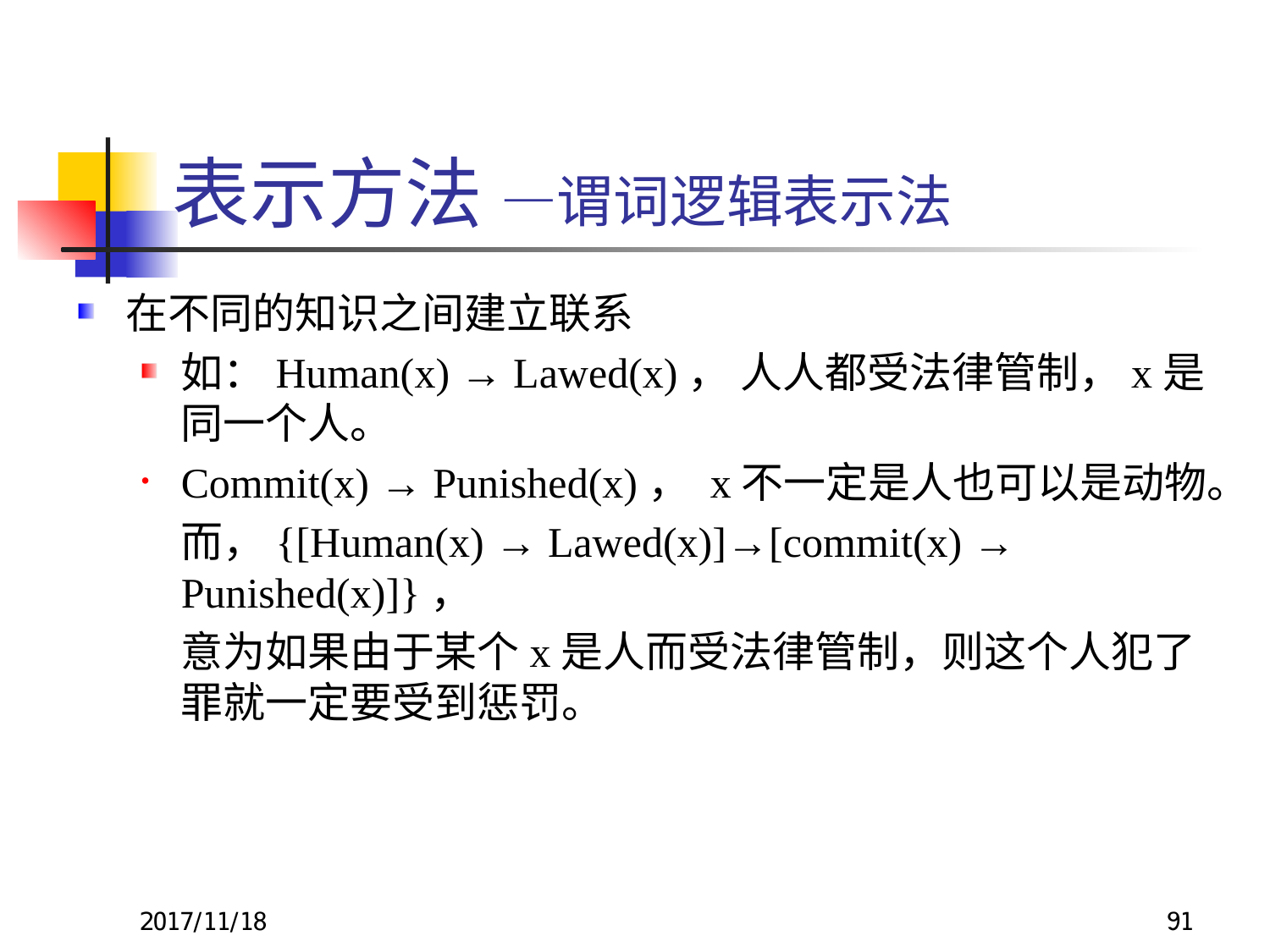

# 表示方法 —谓词逻辑表示法
在不同的知识之间建立联系
如：Human(x) → Lawed(x)， 人人都受法律管制，x是同一个人。
Commit(x) → Punished(x)， x不一定是人也可以是动物。
	而，{[Human(x) → Lawed(x)]→[commit(x) → Punished(x)]}，
	意为如果由于某个x是人而受法律管制，则这个人犯了罪就一定要受到惩罚。
2017/11/18
91